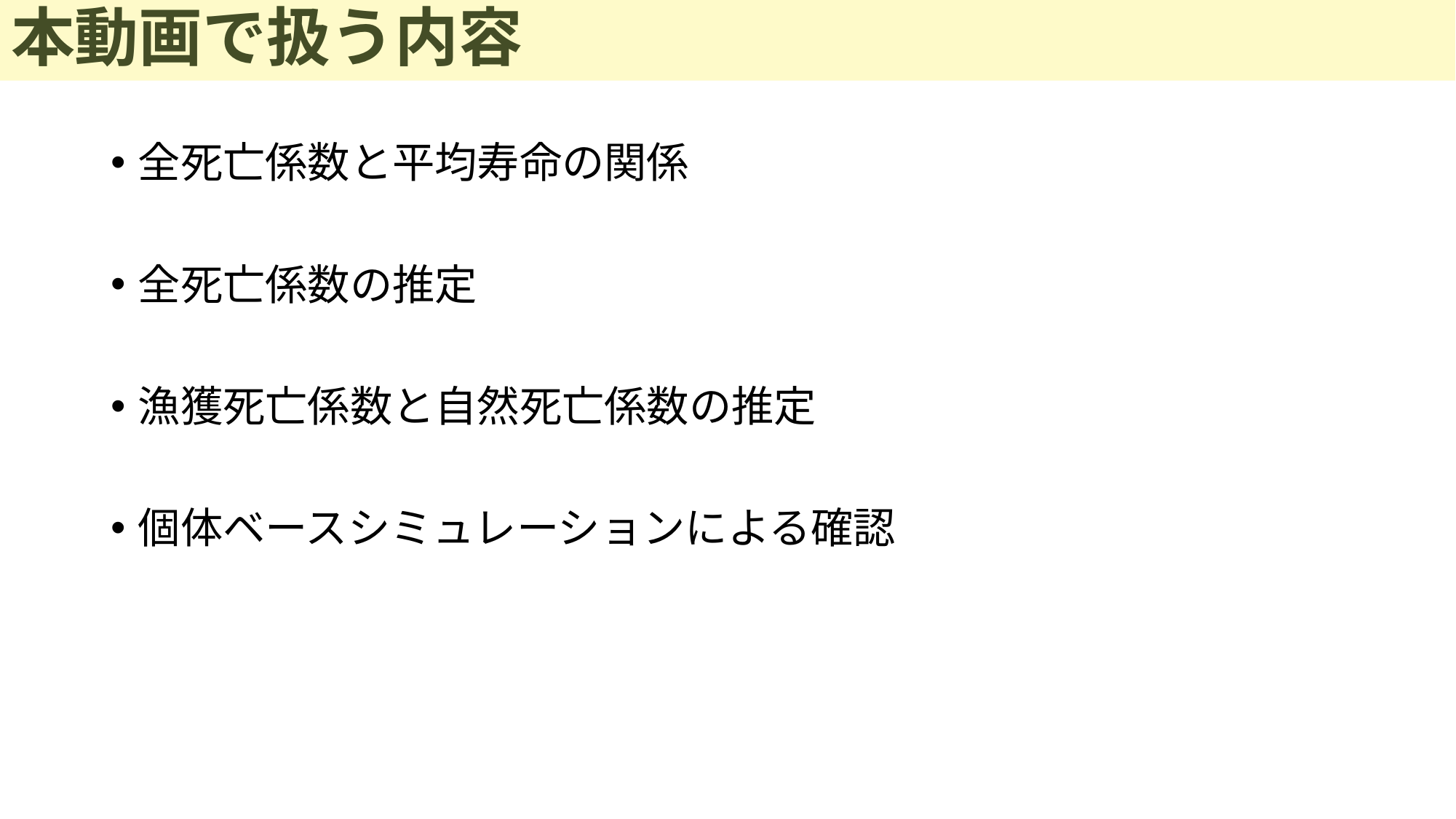

# 本動画で扱う内容
全死亡係数と平均寿命の関係

全死亡係数の推定

漁獲死亡係数と自然死亡係数の推定

個体ベースシミュレーションによる確認